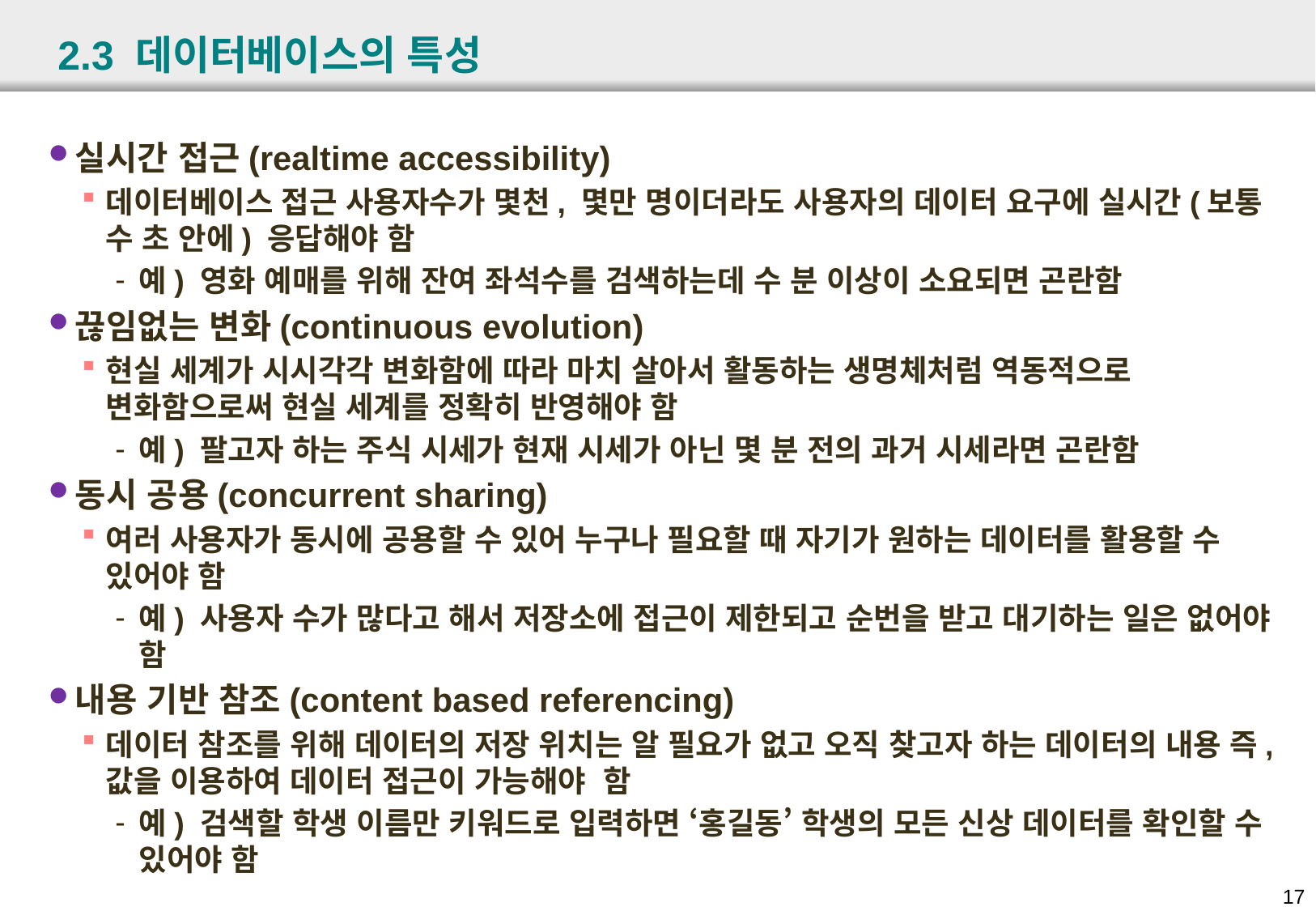

# 2.3 데이터베이스의 특성
실시간 접근(realtime accessibility)
데이터베이스 접근 사용자수가 몇천, 몇만 명이더라도 사용자의 데이터 요구에 실시간(보통 수 초 안에) 응답해야 함
예) 영화 예매를 위해 잔여 좌석수를 검색하는데 수 분 이상이 소요되면 곤란함
끊임없는 변화(continuous evolution)
현실 세계가 시시각각 변화함에 따라 마치 살아서 활동하는 생명체처럼 역동적으로 변화함으로써 현실 세계를 정확히 반영해야 함
예) 팔고자 하는 주식 시세가 현재 시세가 아닌 몇 분 전의 과거 시세라면 곤란함
동시 공용(concurrent sharing)
여러 사용자가 동시에 공용할 수 있어 누구나 필요할 때 자기가 원하는 데이터를 활용할 수 있어야 함
예) 사용자 수가 많다고 해서 저장소에 접근이 제한되고 순번을 받고 대기하는 일은 없어야 함
내용 기반 참조(content based referencing)
데이터 참조를 위해 데이터의 저장 위치는 알 필요가 없고 오직 찾고자 하는 데이터의 내용 즉, 값을 이용하여 데이터 접근이 가능해야  함
예) 검색할 학생 이름만 키워드로 입력하면 ‘홍길동’ 학생의 모든 신상 데이터를 확인할 수 있어야 함